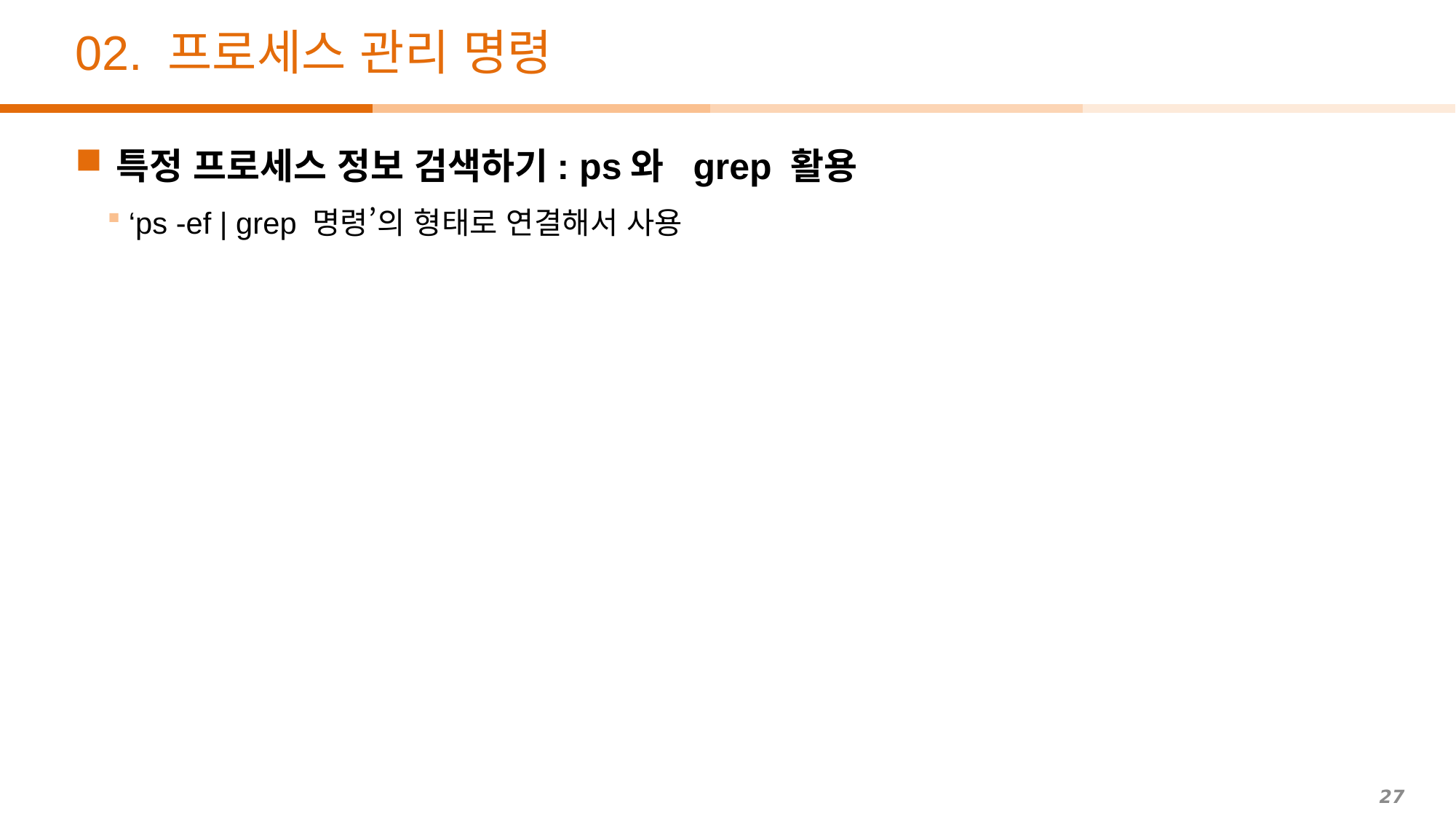

# 02. 프로세스 관리 명령
특정 프로세스 정보 검색하기: ps와  grep 활용
‘ps -ef | grep 명령’의 형태로 연결해서 사용